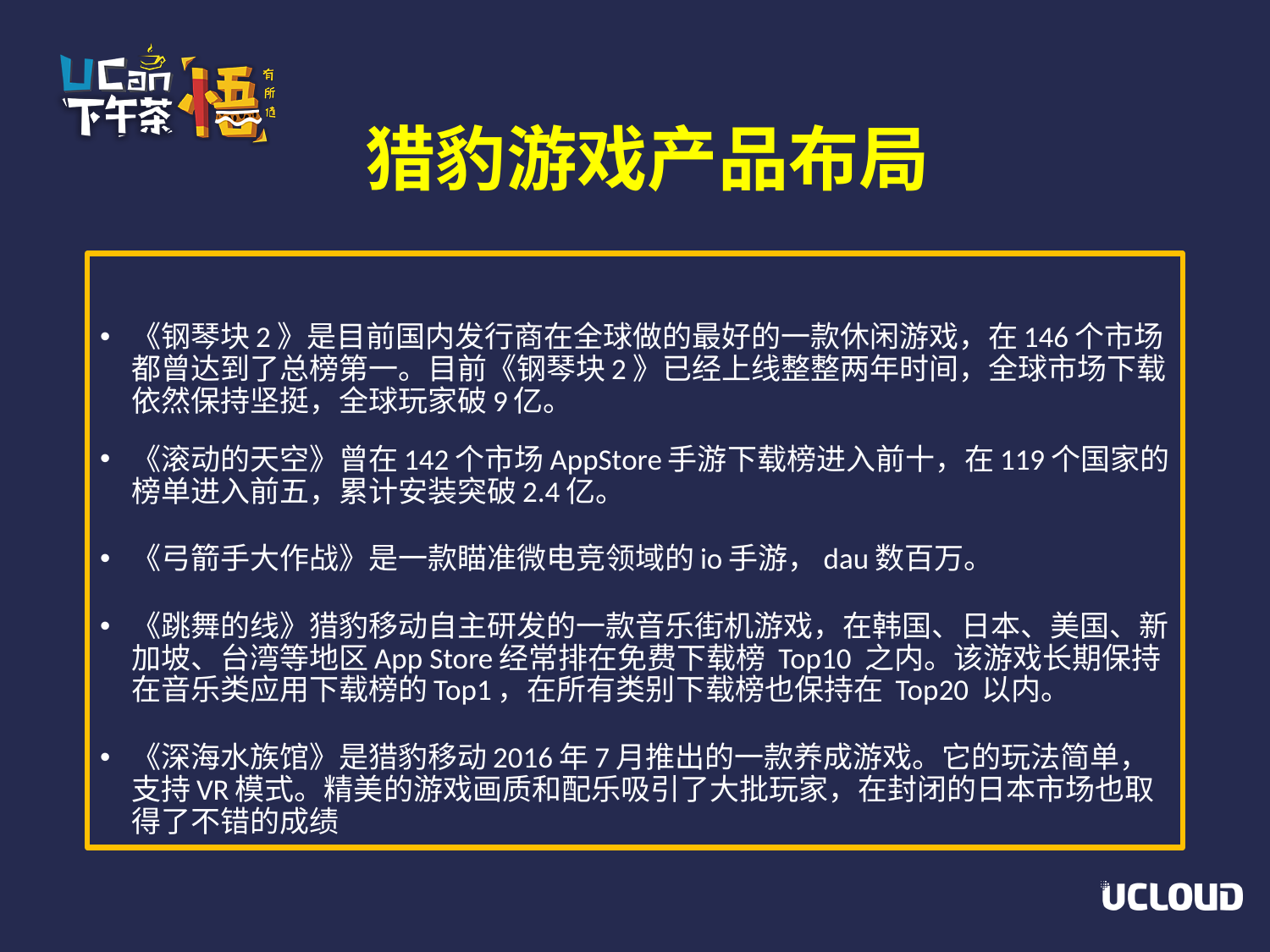

# 猎豹游戏产品布局

《钢琴块2》是目前国内发行商在全球做的最好的一款休闲游戏，在146个市场都曾达到了总榜第一。目前《钢琴块2》已经上线整整两年时间，全球市场下载依然保持坚挺，全球玩家破9亿。
《滚动的天空》曾在142个市场AppStore手游下载榜进入前十，在119个国家的榜单进入前五，累计安装突破2.4亿。
《弓箭手大作战》是一款瞄准微电竞领域的io手游，dau数百万。
《跳舞的线》猎豹移动自主研发的一款音乐街机游戏，在韩国、日本、美国、新加坡、台湾等地区App Store经常排在免费下载榜 Top10 之内。该游戏长期保持在音乐类应用下载榜的Top1，在所有类别下载榜也保持在 Top20 以内。
《深海水族馆》是猎豹移动2016年7月推出的一款养成游戏。它的玩法简单，支持VR模式。精美的游戏画质和配乐吸引了大批玩家，在封闭的日本市场也取得了不错的成绩